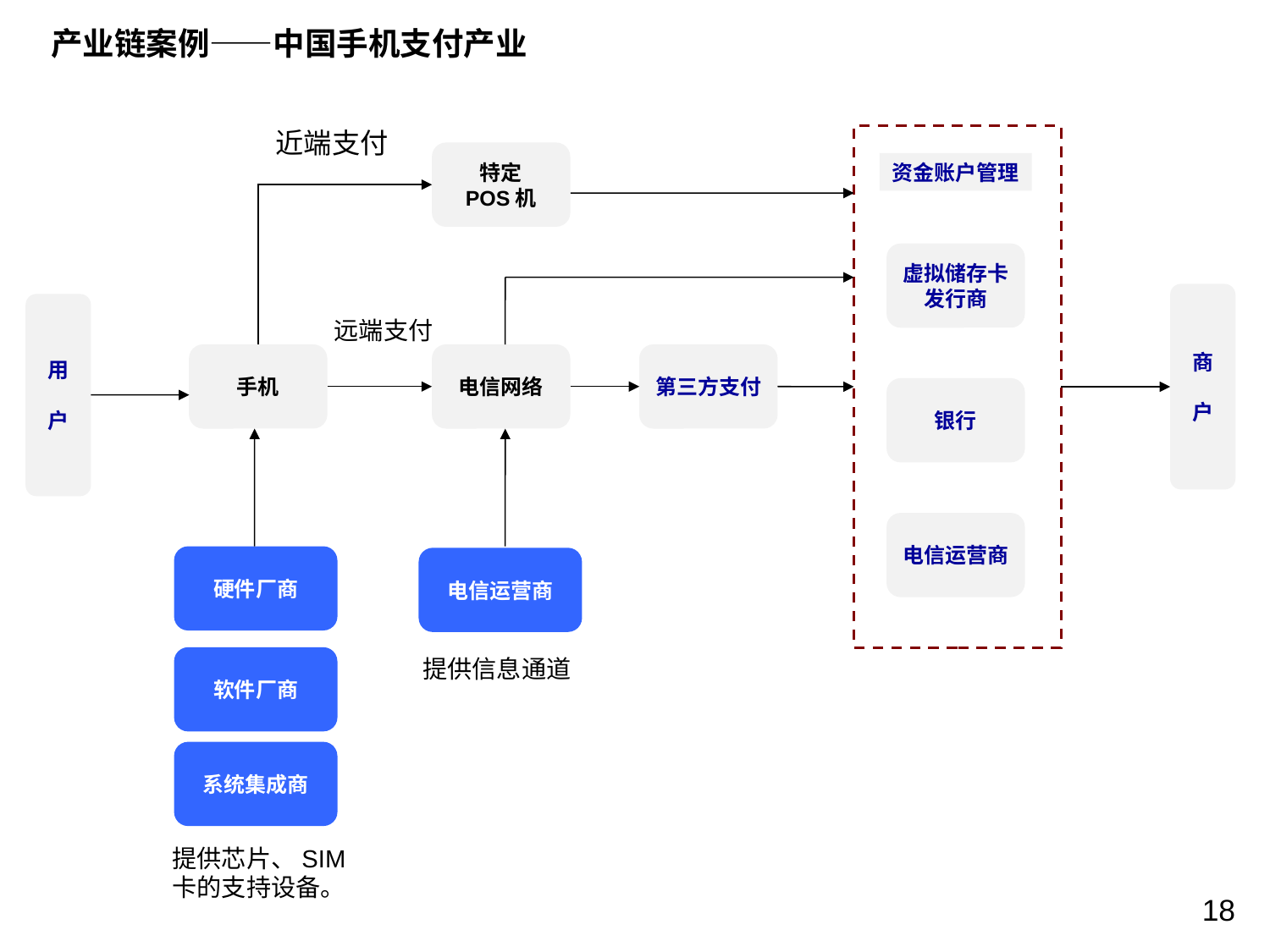

18
产业链案例——中国手机支付产业
近端支付

特定
POS机
资金账户管理

虚拟储存卡
发行商

商

户
用

户
远端支付
手机
电信网络
第三方支付
银行

电信运营商
硬件厂商
电信运营商
软件厂商
提供信息通道
系统集成商
提供芯片、SIM卡的支持设备。